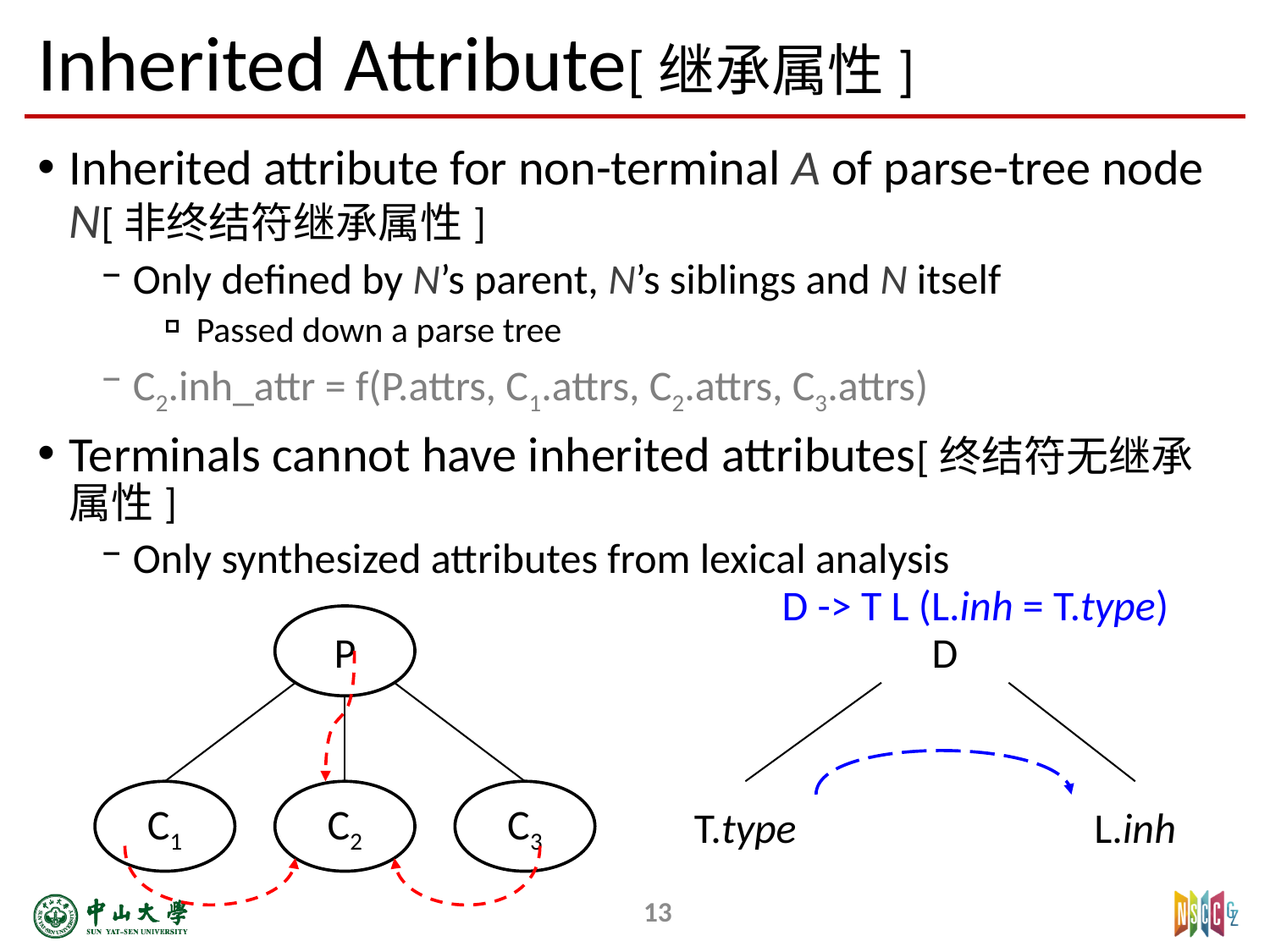

# Inherited Attribute[继承属性]
Inherited attribute for non-terminal A of parse-tree node N[非终结符继承属性]
Only defined by N’s parent, N’s siblings and N itself
Passed down a parse tree
C2.inh_attr = f(P.attrs, C1.attrs, C2.attrs, C3.attrs)
Terminals cannot have inherited attributes[终结符无继承属性]
Only synthesized attributes from lexical analysis
D -> T L (L.inh = T.type)
D
T.type
L.inh
P
C1
C2
C3
13